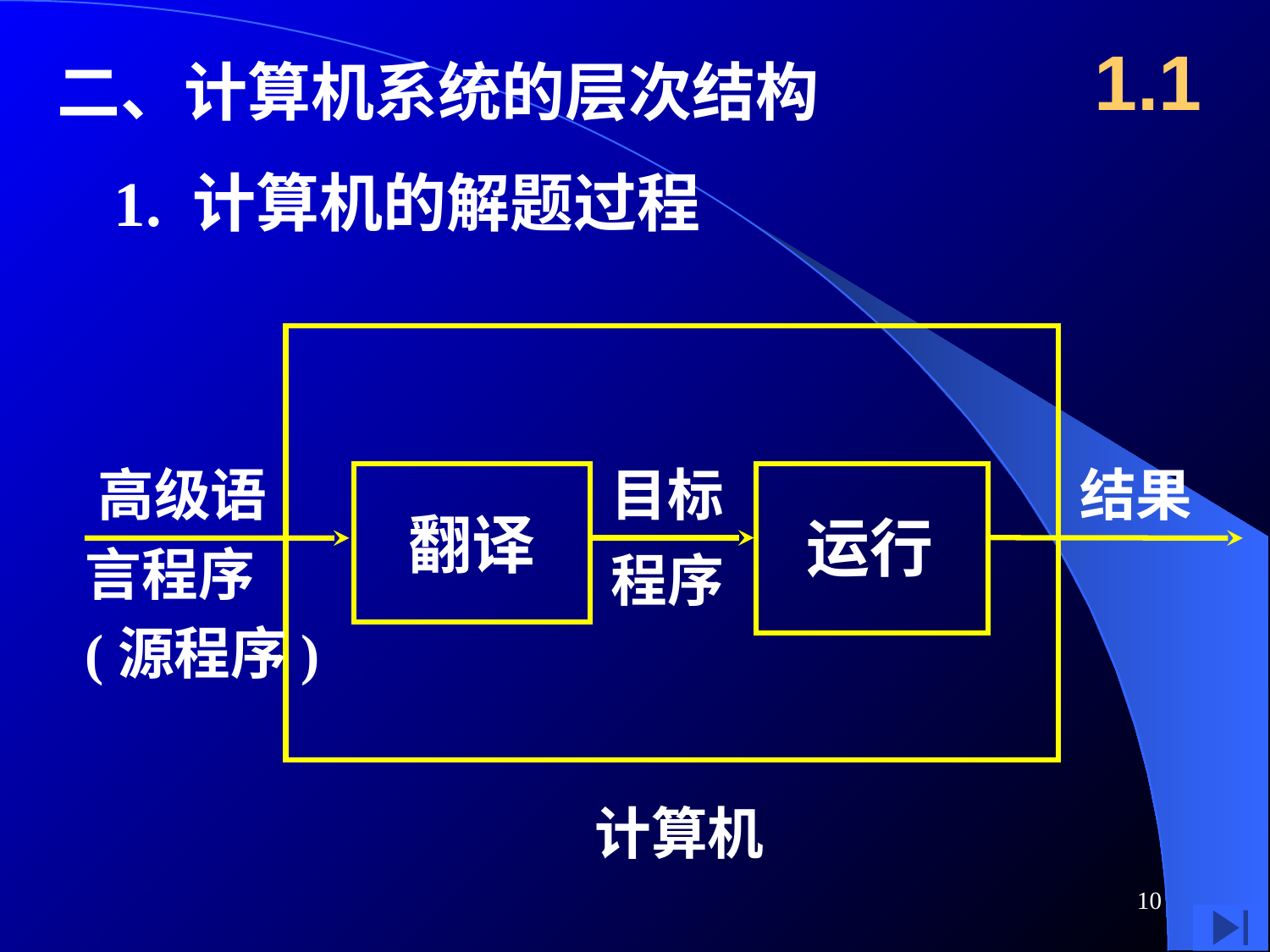

1.1
二、计算机系统的层次结构
1. 计算机的解题过程

计算机
高级语
言程序
(源程序)

目标

程序
结果

翻译

运行
10